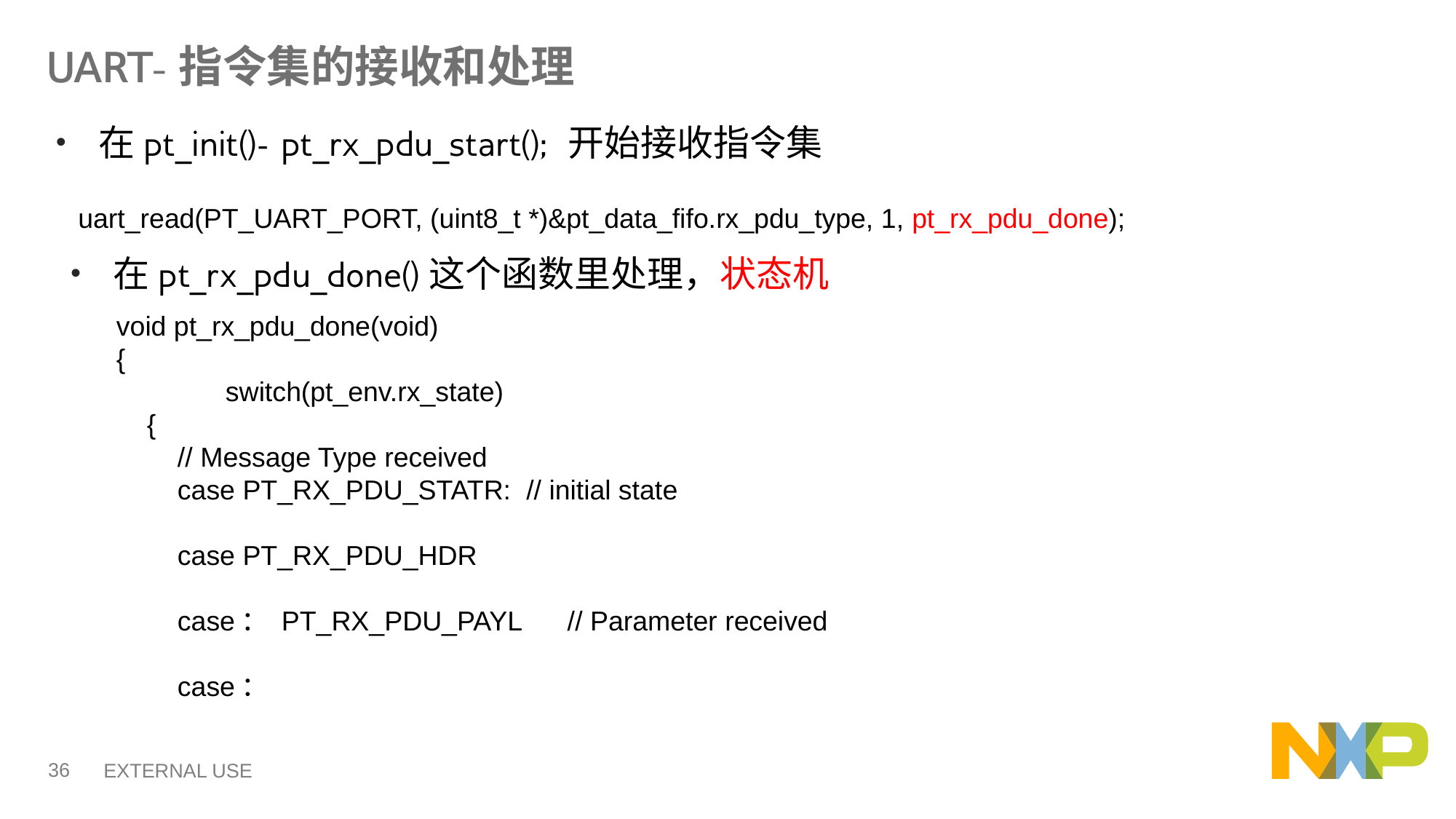

# UART-指令集的接收和处理
 在pt_init()- pt_rx_pdu_start(); 开始接收指令集

uart_read(PT_UART_PORT, (uint8_t *)&pt_data_fifo.rx_pdu_type, 1, pt_rx_pdu_done);
 在pt_rx_pdu_done()这个函数里处理，状态机
void pt_rx_pdu_done(void)
{
	switch(pt_env.rx_state)
    {
        // Message Type received
        case PT_RX_PDU_STATR:  // initial state

        case PT_RX_PDU_HDR

        case： PT_RX_PDU_PAYL      // Parameter received

        case：